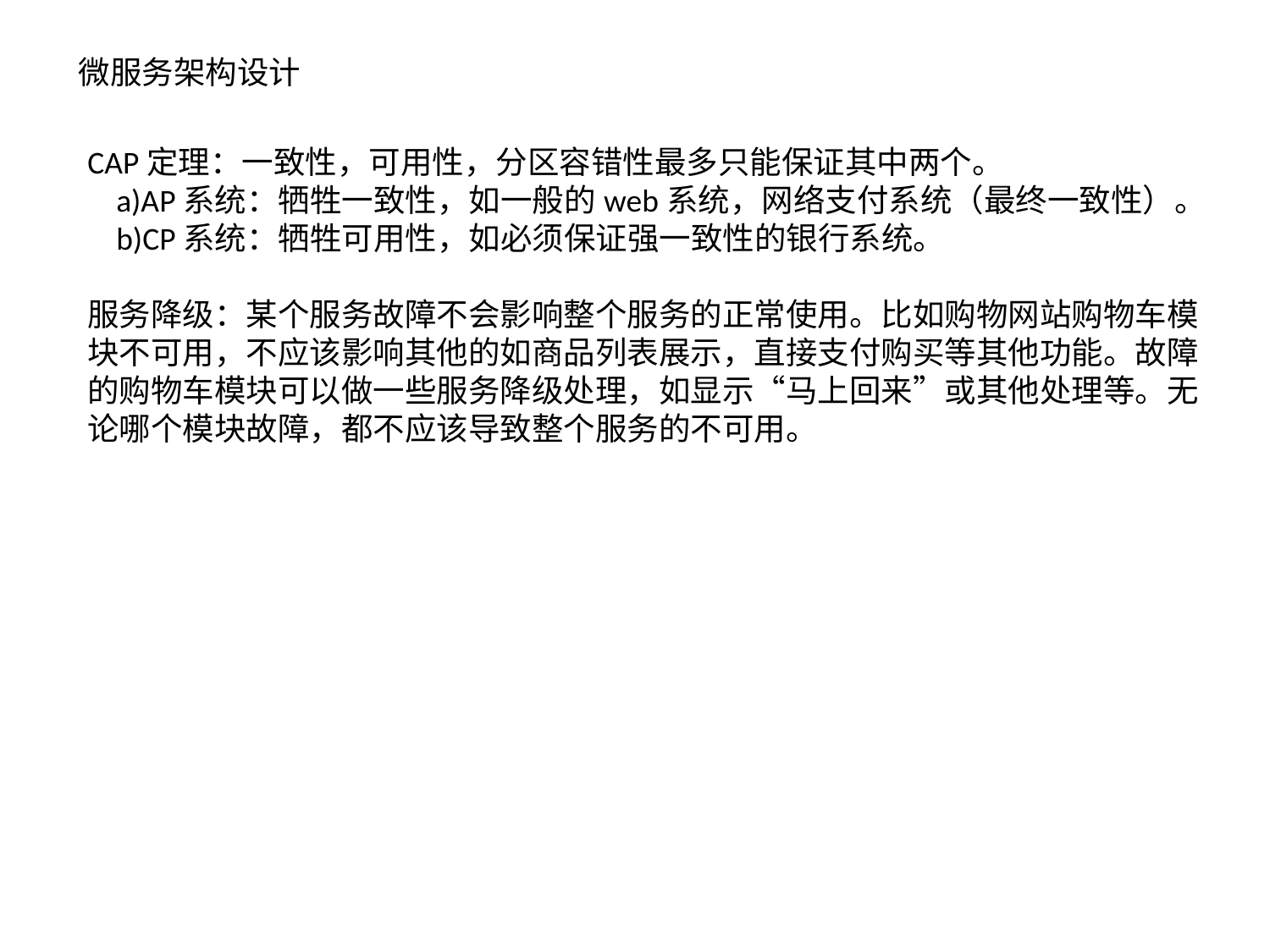

微服务架构设计
CAP定理：一致性，可用性，分区容错性最多只能保证其中两个。
    a)AP系统：牺牲一致性，如一般的web系统，网络支付系统（最终一致性）。
    b)CP系统：牺牲可用性，如必须保证强一致性的银行系统。

服务降级：某个服务故障不会影响整个服务的正常使用。比如购物网站购物车模块不可用，不应该影响其他的如商品列表展示，直接支付购买等其他功能。故障的购物车模块可以做一些服务降级处理，如显示“马上回来”或其他处理等。无论哪个模块故障，都不应该导致整个服务的不可用。